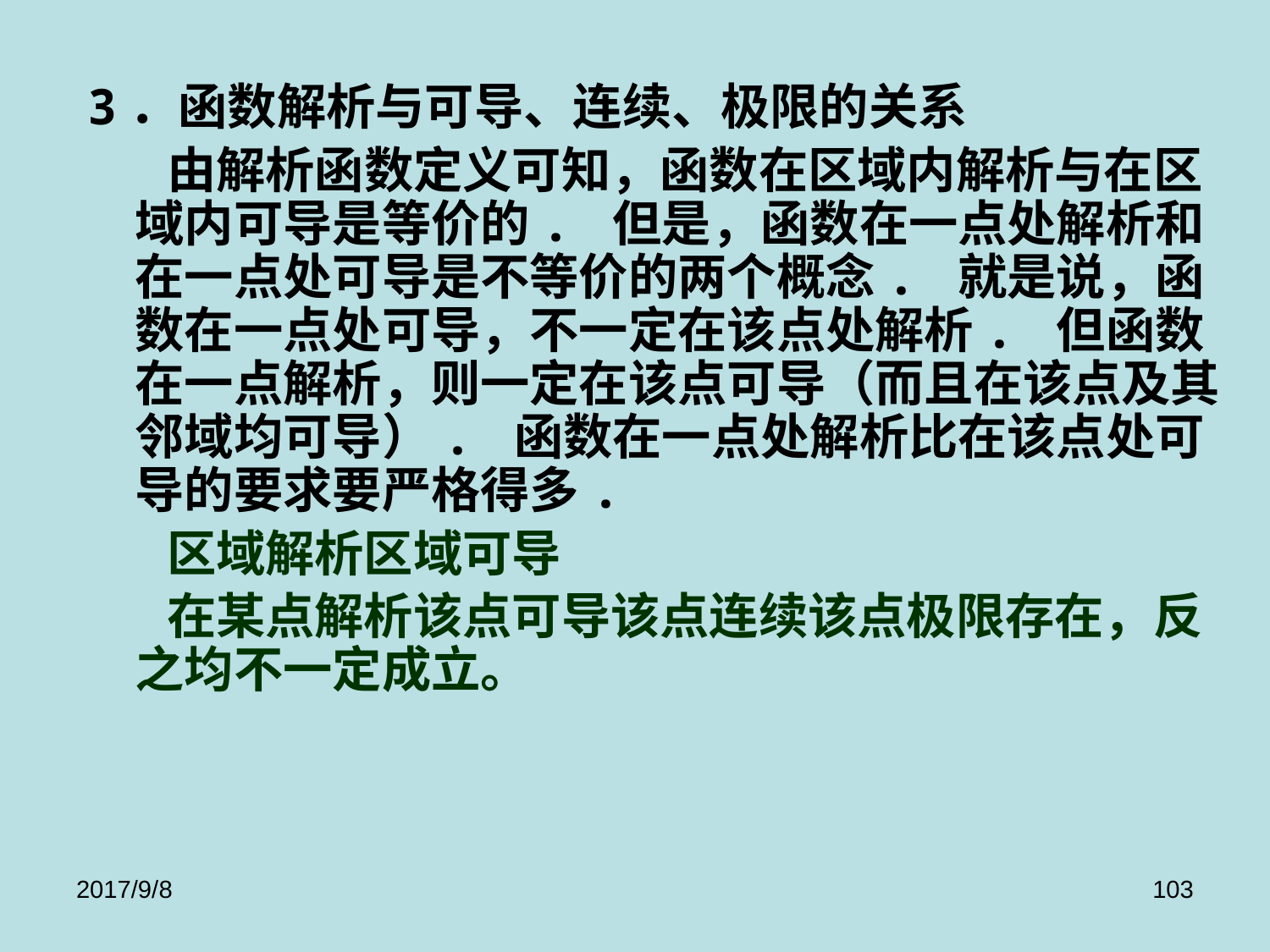

3．函数解析与可导、连续、极限的关系
      由解析函数定义可知，函数在区域内解析与在区域内可导是等价的. 但是，函数在一点处解析和在一点处可导是不等价的两个概念. 就是说，函数在一点处可导，不一定在该点处解析. 但函数在一点解析，则一定在该点可导（而且在该点及其邻域均可导）. 函数在一点处解析比在该点处可导的要求要严格得多.
      区域解析区域可导
      在某点解析该点可导该点连续该点极限存在，反之均不一定成立。
2017/9/8
103